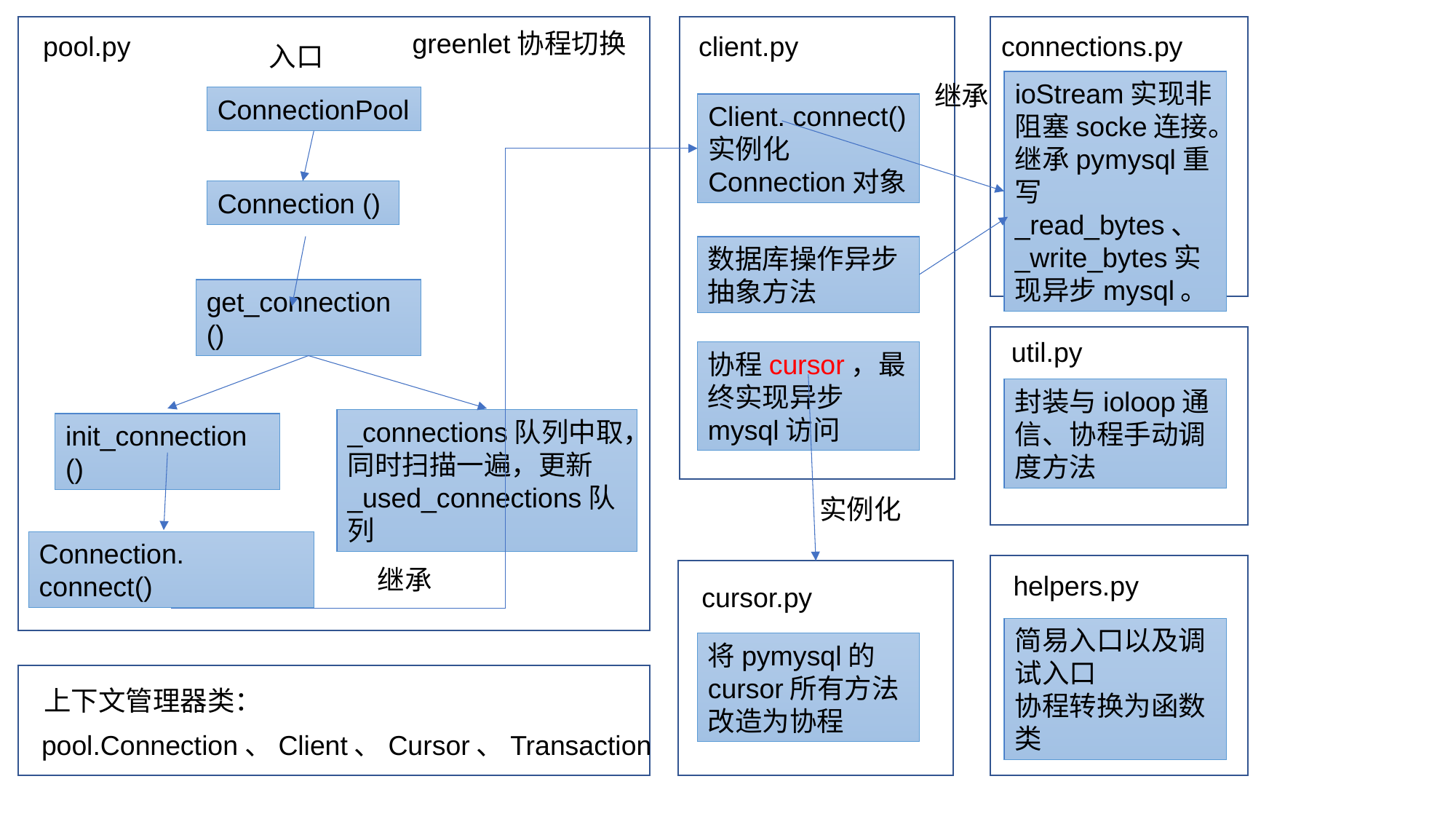

greenlet协程切换
pool.py
client.py
connections.py
入口
ioStream实现非阻塞socke连接。继承pymysql重写_read_bytes、 _write_bytes实现异步mysql。
继承
ConnectionPool
Client. connect()
实例化Connection对象
Connection ()
数据库操作异步抽象方法
get_connection ()

util.py
协程cursor，最终实现异步mysql访问
封装与ioloop通信、协程手动调度方法
_connections队列中取，同时扫描一遍，更新_used_connections队列
init_connection ()
实例化
Connection. connect()

继承

helpers.py
cursor.py
简易入口以及调试入口
协程转换为函数类
将pymysql的cursor所有方法改造为协程

上下文管理器类：
pool.Connection、Client、Cursor、Transaction